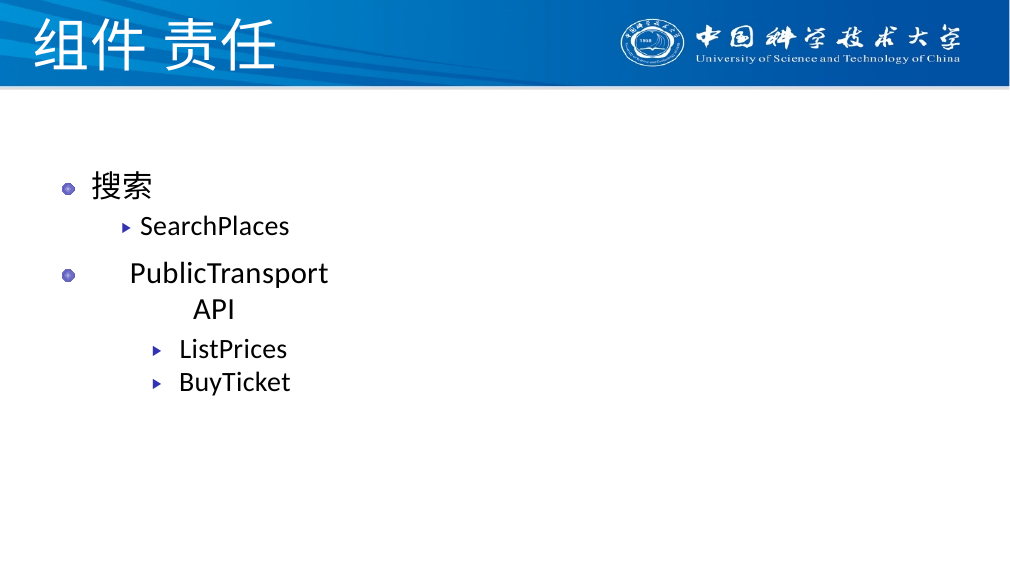

# 组件 责任
搜索
▶ SearchPlaces
PublicTransportAPI
▶ ListPrices
▶ BuyTicket